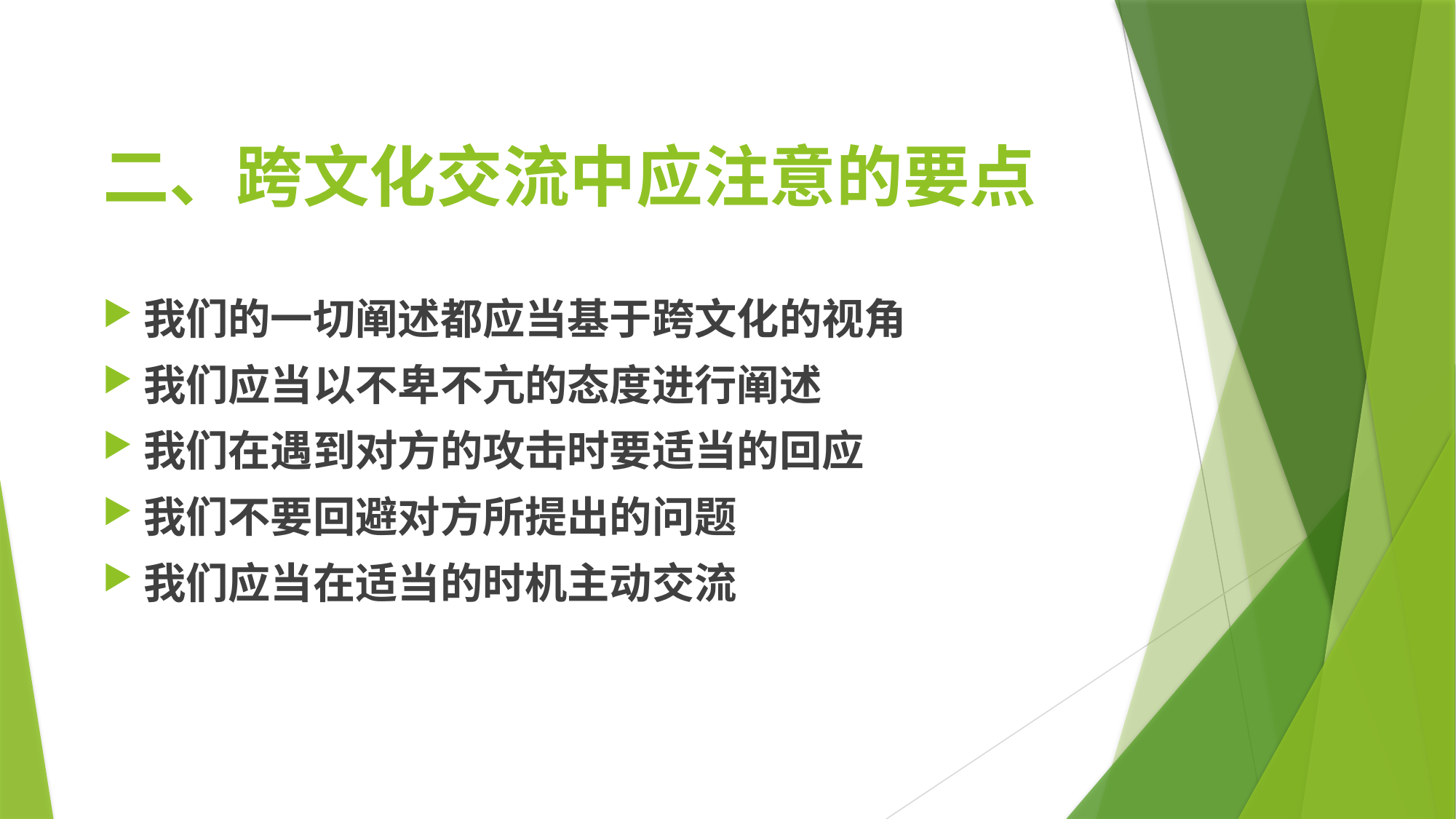

# 二、跨文化交流中应注意的要点
我们的一切阐述都应当基于跨文化的视角
我们应当以不卑不亢的态度进行阐述
我们在遇到对方的攻击时要适当的回应
我们不要回避对方所提出的问题
我们应当在适当的时机主动交流